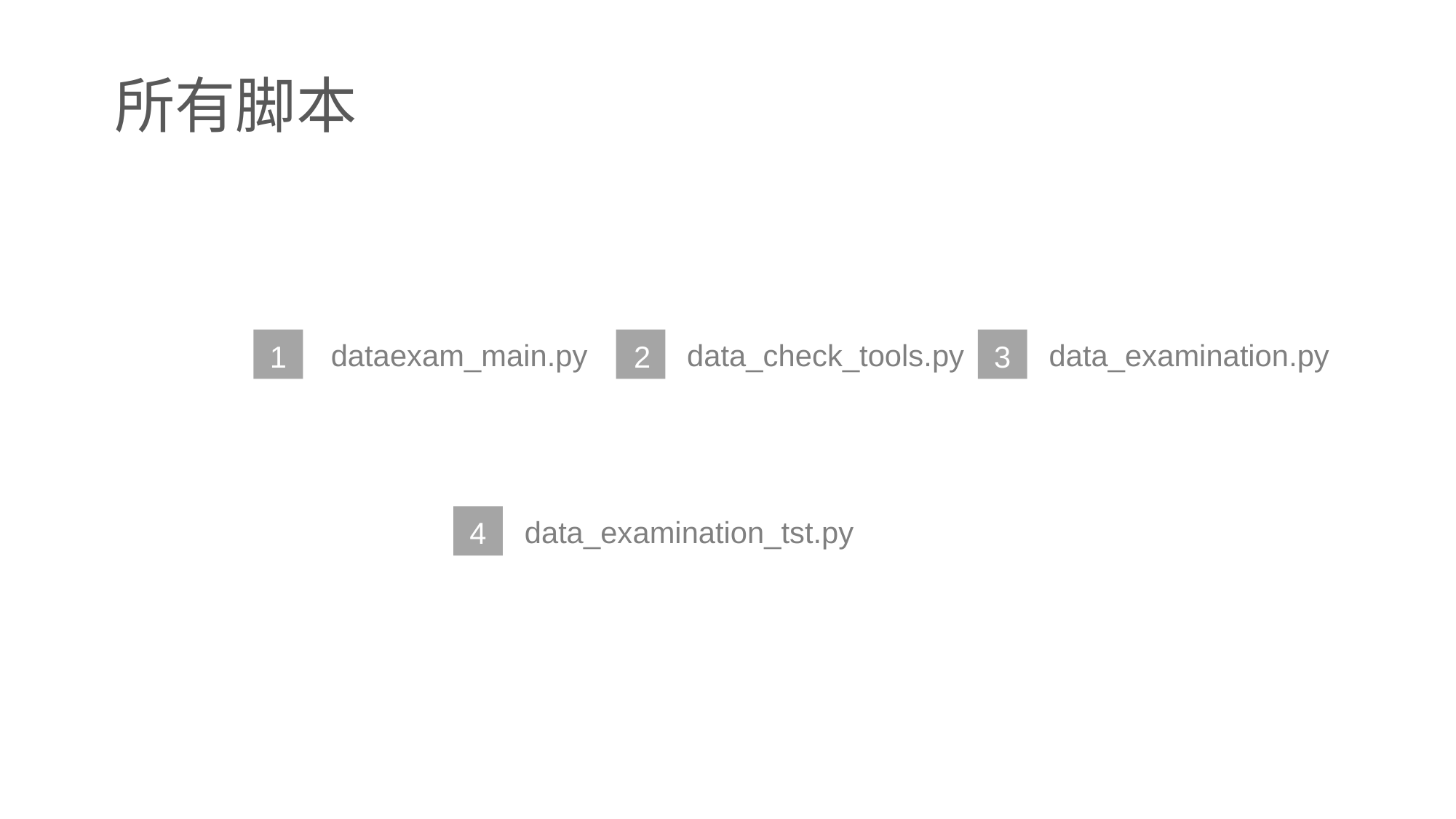

所有脚本

dataexam_main.py
data_check_tools.py
data_examination.py
1
2
3

data_examination_tst.py
4